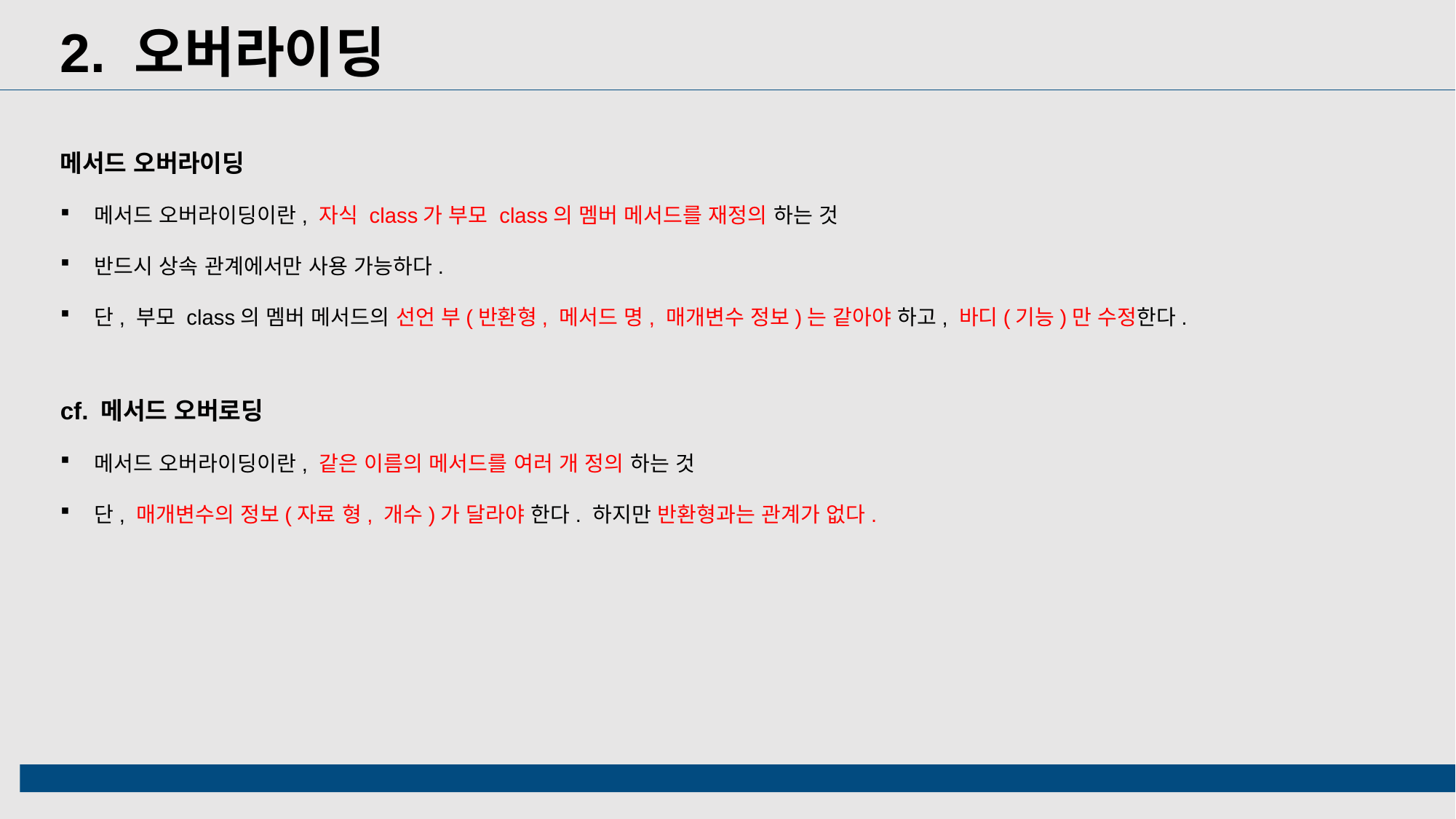

2. 오버라이딩
메서드 오버라이딩
메서드 오버라이딩이란, 자식 class가 부모 class의 멤버 메서드를 재정의 하는 것
반드시 상속 관계에서만 사용 가능하다.
단, 부모 class의 멤버 메서드의 선언 부(반환형, 메서드 명, 매개변수 정보)는 같아야 하고, 바디(기능)만 수정한다.
cf. 메서드 오버로딩
메서드 오버라이딩이란, 같은 이름의 메서드를 여러 개 정의 하는 것
단, 매개변수의 정보(자료 형, 개수)가 달라야 한다. 하지만 반환형과는 관계가 없다.